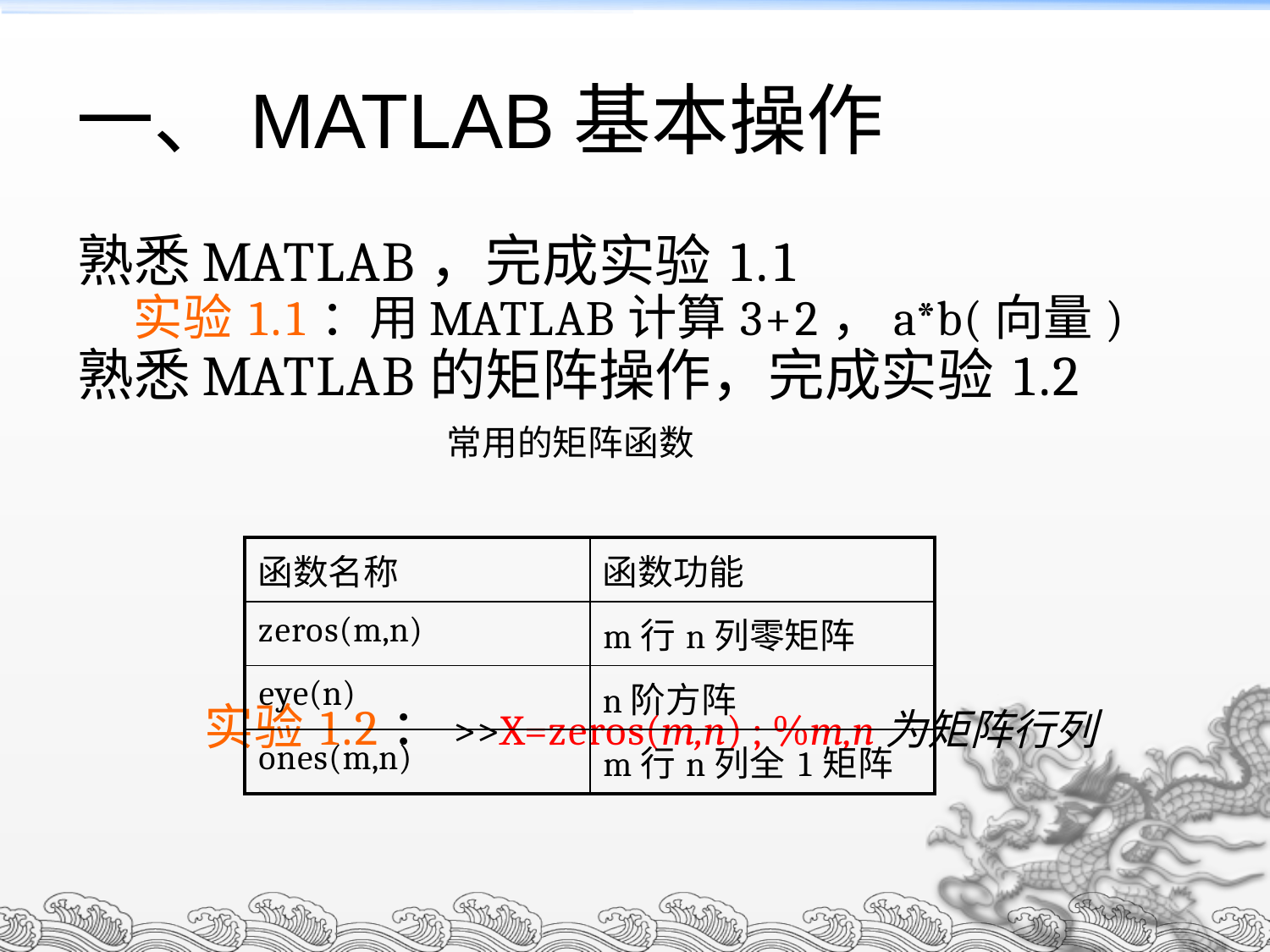

一、MATLAB基本操作
熟悉MATLAB，完成实验1.1
    实验1.1：用MATLAB计算3+2，a*b(向量)
熟悉MATLAB的矩阵操作，完成实验1.2
                            常用的矩阵函数

	实验1.2：>>X=zeros(m,n) ; %m,n为矩阵行列

| 函数名称 | 函数功能 |
| --- | --- |
| zeros(m,n) | m行n列零矩阵 |
| eye(n) | n阶方阵 |
| ones(m,n) | m行n列全1矩阵 |